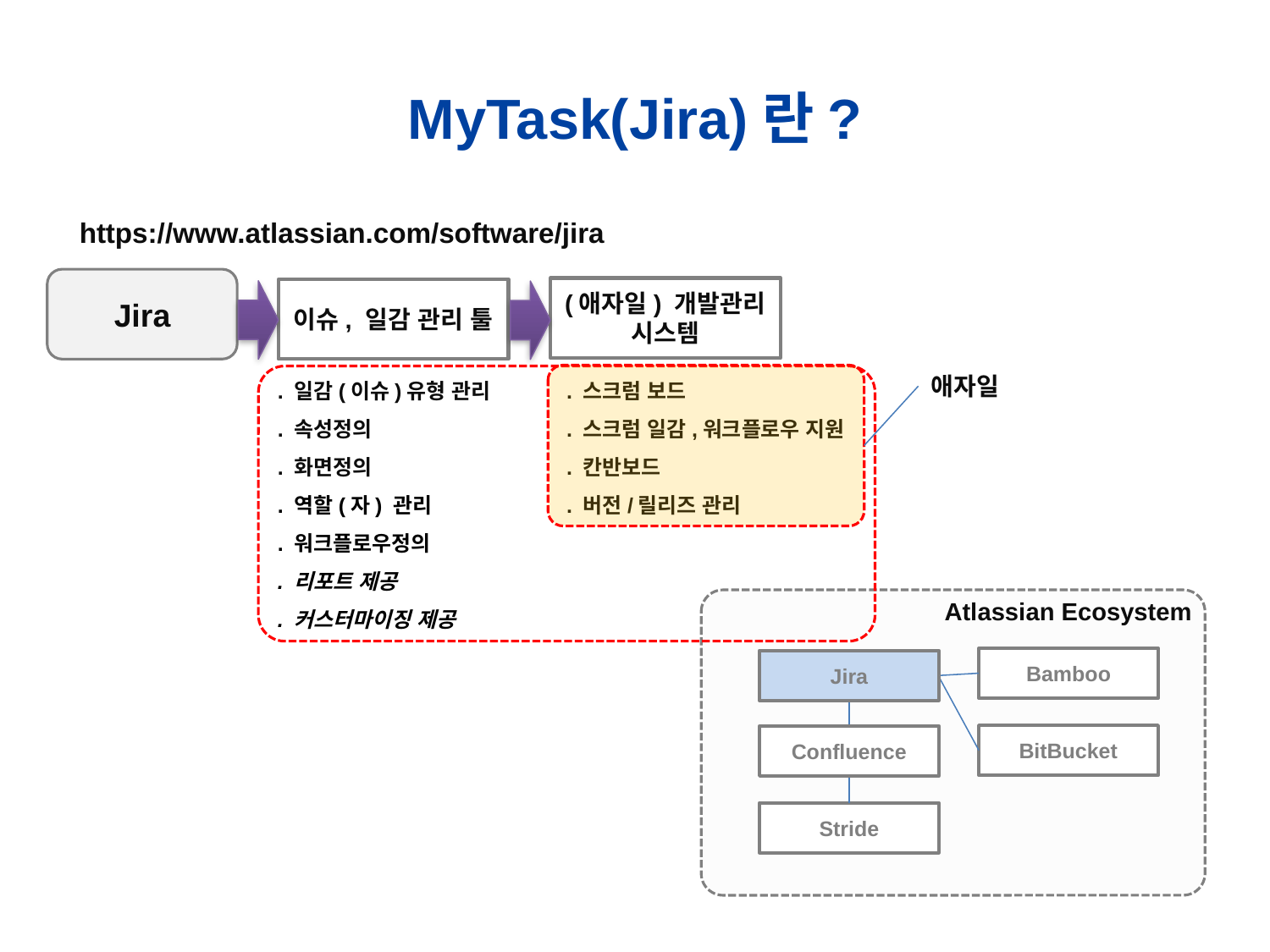

MyTask(Jira)란?
https://www.atlassian.com/software/jira
Jira
(애자일) 개발관리 시스템
이슈, 일감 관리 툴

. 일감(이슈)유형 관리
. 속성정의
. 화면정의
. 역할(자) 관리
. 워크플로우정의
. 리포트 제공
. 커스터마이징 제공
. 스크럼 보드
. 스크럼 일감,워크플로우 지원
. 칸반보드
. 버전/릴리즈 관리

애자일

Atlassian Ecosystem
Bamboo
Jira
BitBucket
Confluence
Stride